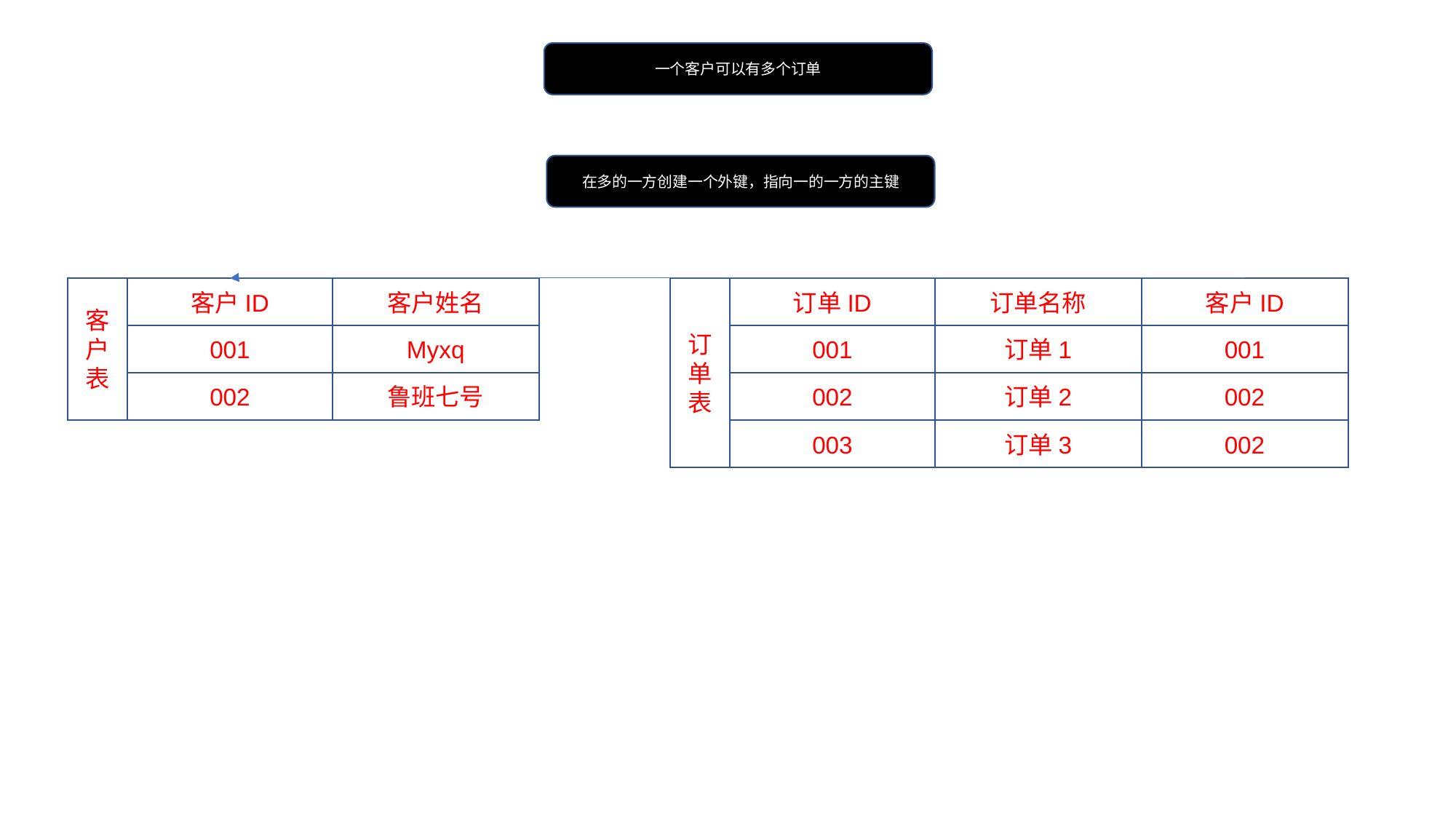

一个客户可以有多个订单
在多的一方创建一个外键，指向一的一方的主键
客户表

客户ID
客户姓名
客户ID
订单表

订单ID
订单名称
001
Myxq
001
001
订单1
002
鲁班七号
002
002
订单2
002
003
订单3